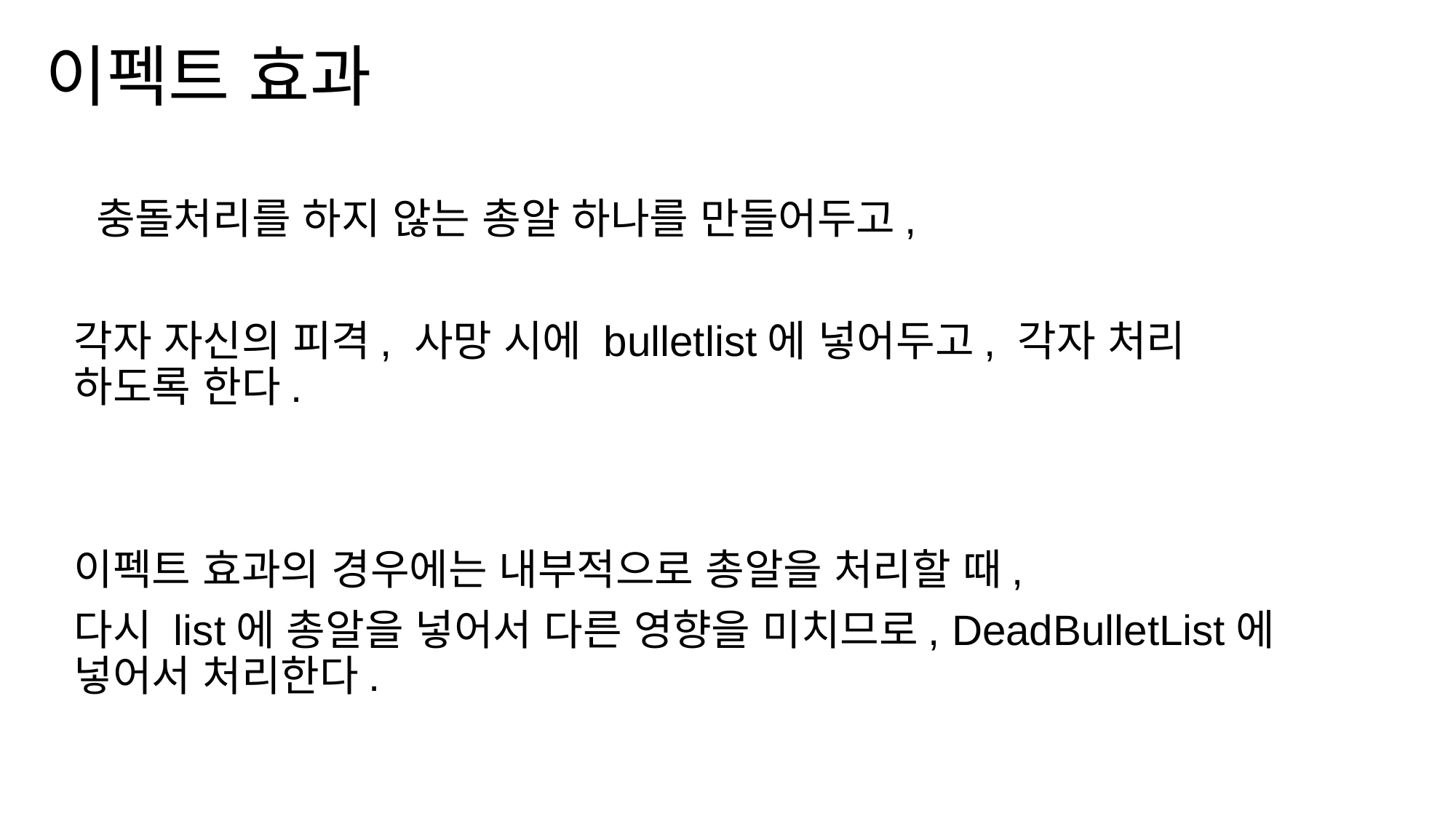

# 이펙트 효과

 충돌처리를 하지 않는 총알 하나를 만들어두고,

각자 자신의 피격, 사망 시에 bulletlist에 넣어두고, 각자 처리 하도록 한다.

이펙트 효과의 경우에는 내부적으로 총알을 처리할 때,
다시 list에 총알을 넣어서 다른 영향을 미치므로, DeadBulletList에 넣어서 처리한다.